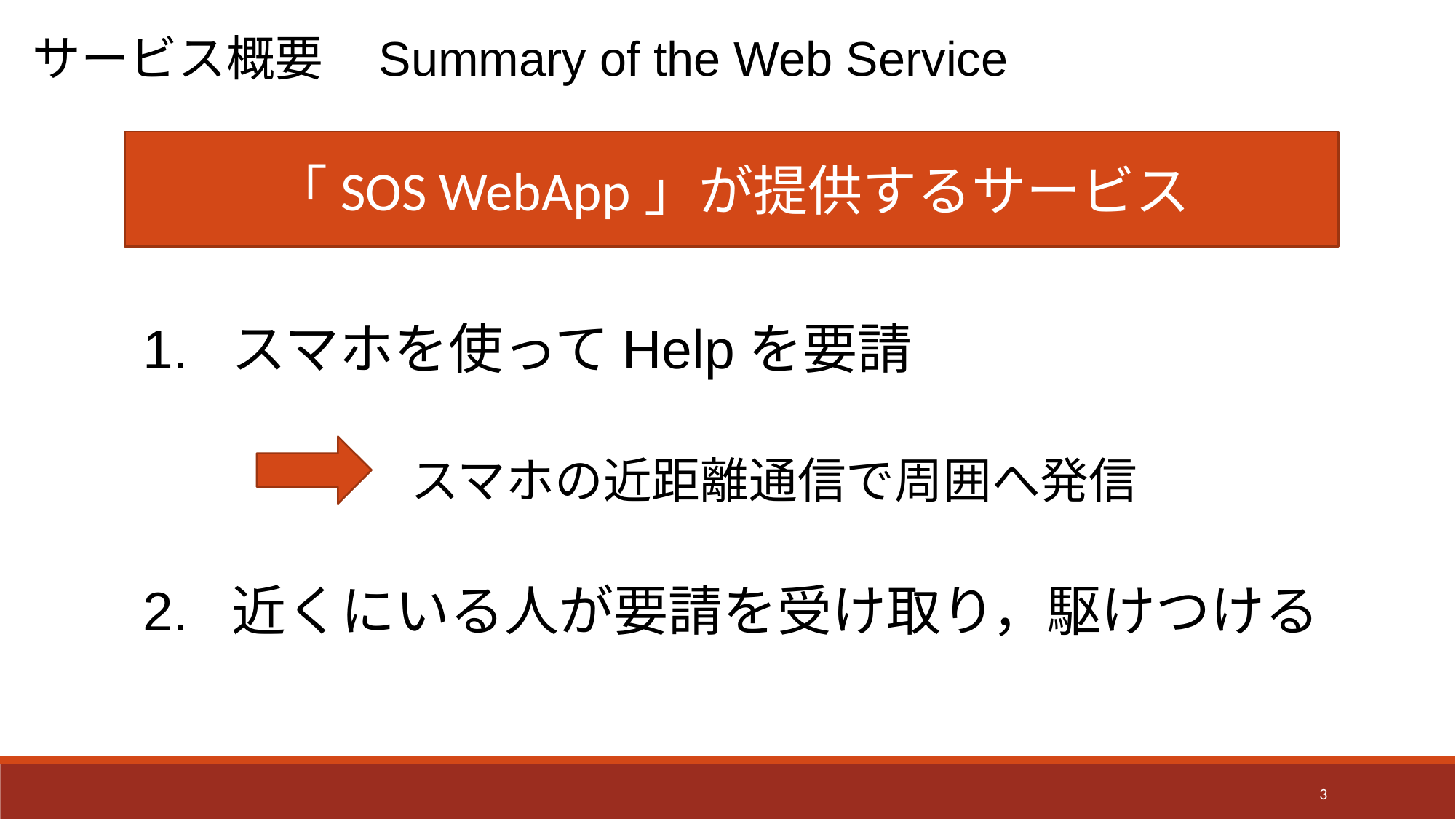

サービス概要    Summary of the Web Service
「SOS WebApp」が提供するサービス
スマホを使ってHelpを要請

近くにいる人が要請を受け取り，駆けつける

スマホの近距離通信で周囲へ発信
3